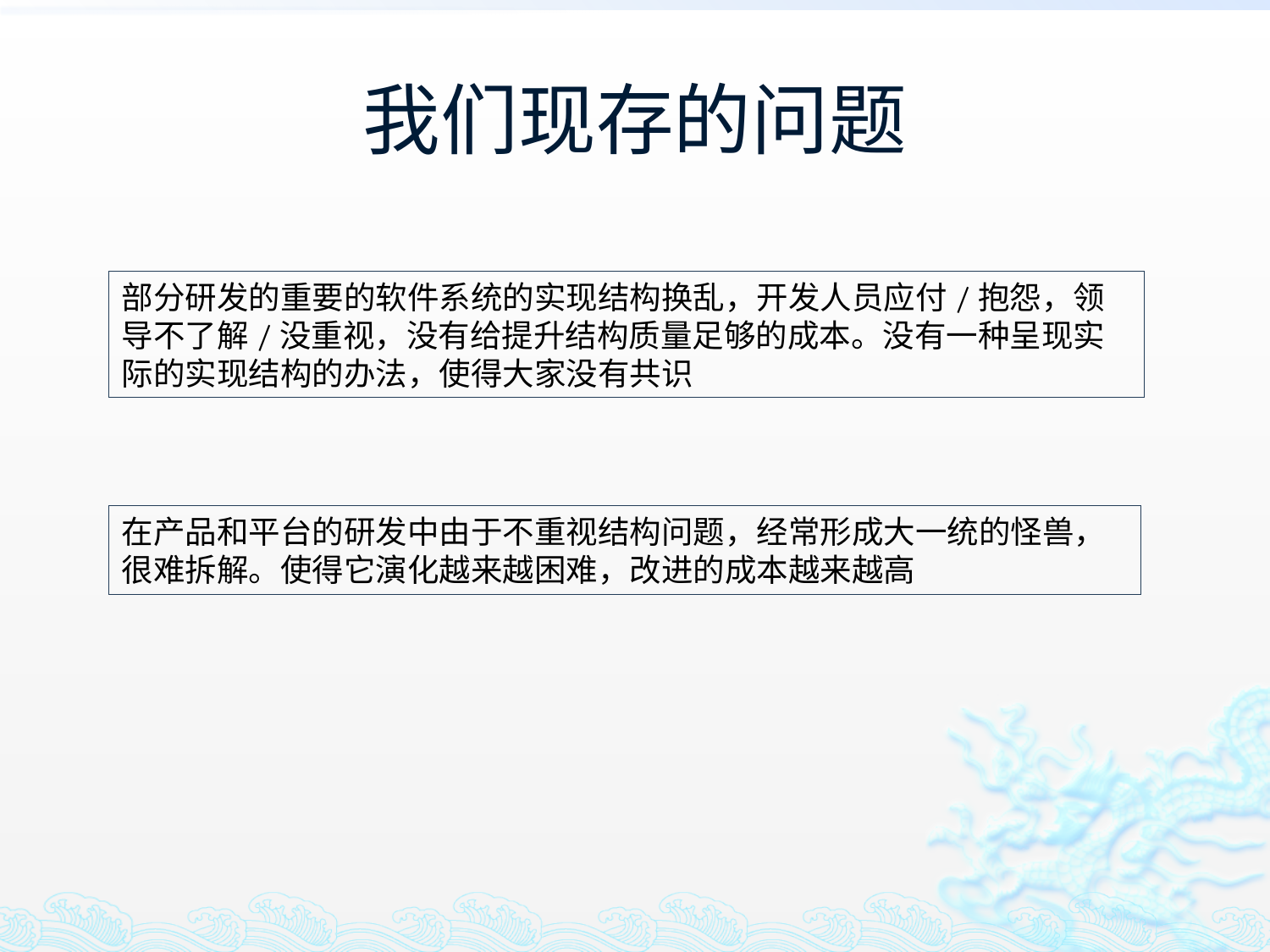

# 我们现存的问题
部分研发的重要的软件系统的实现结构换乱，开发人员应付/抱怨，领导不了解/没重视，没有给提升结构质量足够的成本。没有一种呈现实际的实现结构的办法，使得大家没有共识
在产品和平台的研发中由于不重视结构问题，经常形成大一统的怪兽，很难拆解。使得它演化越来越困难，改进的成本越来越高